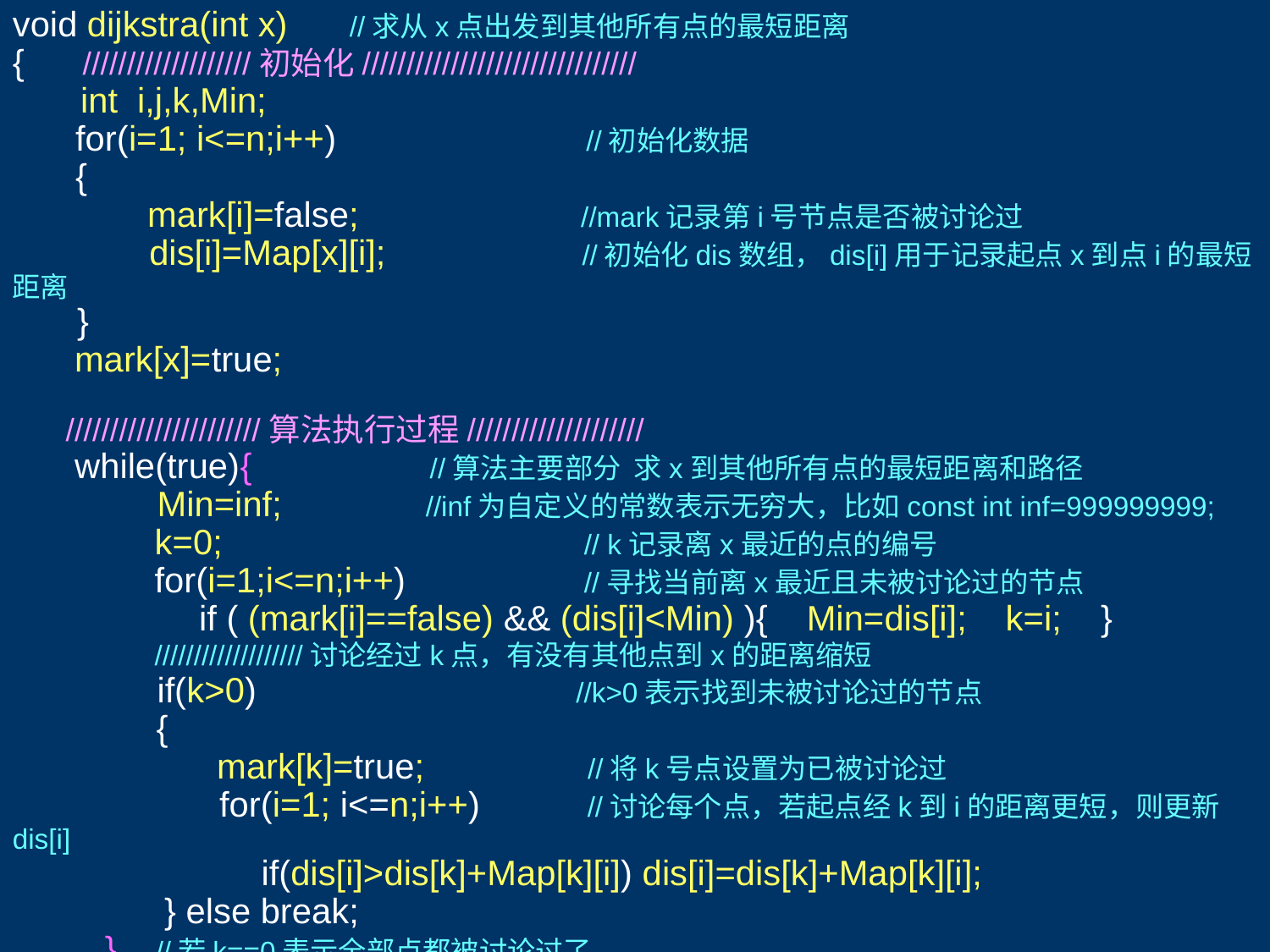

void dijkstra(int x)       //求从x点出发到其他所有点的最短距离
{      ///////////////////初始化///////////////////////////////
       int  i,j,k,Min;
       for(i=1; i<=n;i++)                            //初始化数据
       {
               mark[i]=false;                         //mark记录第i号节点是否被讨论过
               dis[i]=Map[x][i];                      //初始化dis数组，dis[i]用于记录起点x到点i的最短距离
       }
       mark[x]=true;
      //////////////////////算法执行过程////////////////////
       while(true){                    //算法主要部分  求x到其他所有点的最短距离和路径
                Min=inf;                //inf为自定义的常数表示无穷大，比如const int inf=999999999;
                k=0;                                         // k记录离x最近的点的编号
                for(i=1;i<=n;i++)                    //寻找当前离x最近且未被讨论过的节点
                     if ( (mark[i]==false) && (dis[i]<Min) ){    Min=dis[i];    k=i;    }
                ///////////////////讨论经过k点，有没有其他点到x的距离缩短
                if(k>0)                                    //k>0表示找到未被讨论过的节点
                {
                       mark[k]=true;                  //将k号点设置为已被讨论过
                       for(i=1; i<=n;i++)           //讨论每个点，若起点经k到i的距离更短，则更新dis[i]
                            if(dis[i]>dis[k]+Map[k][i]) dis[i]=dis[k]+Map[k][i];
                 } else break;
          }    //若k==0表示全部点都被讨论过了
}